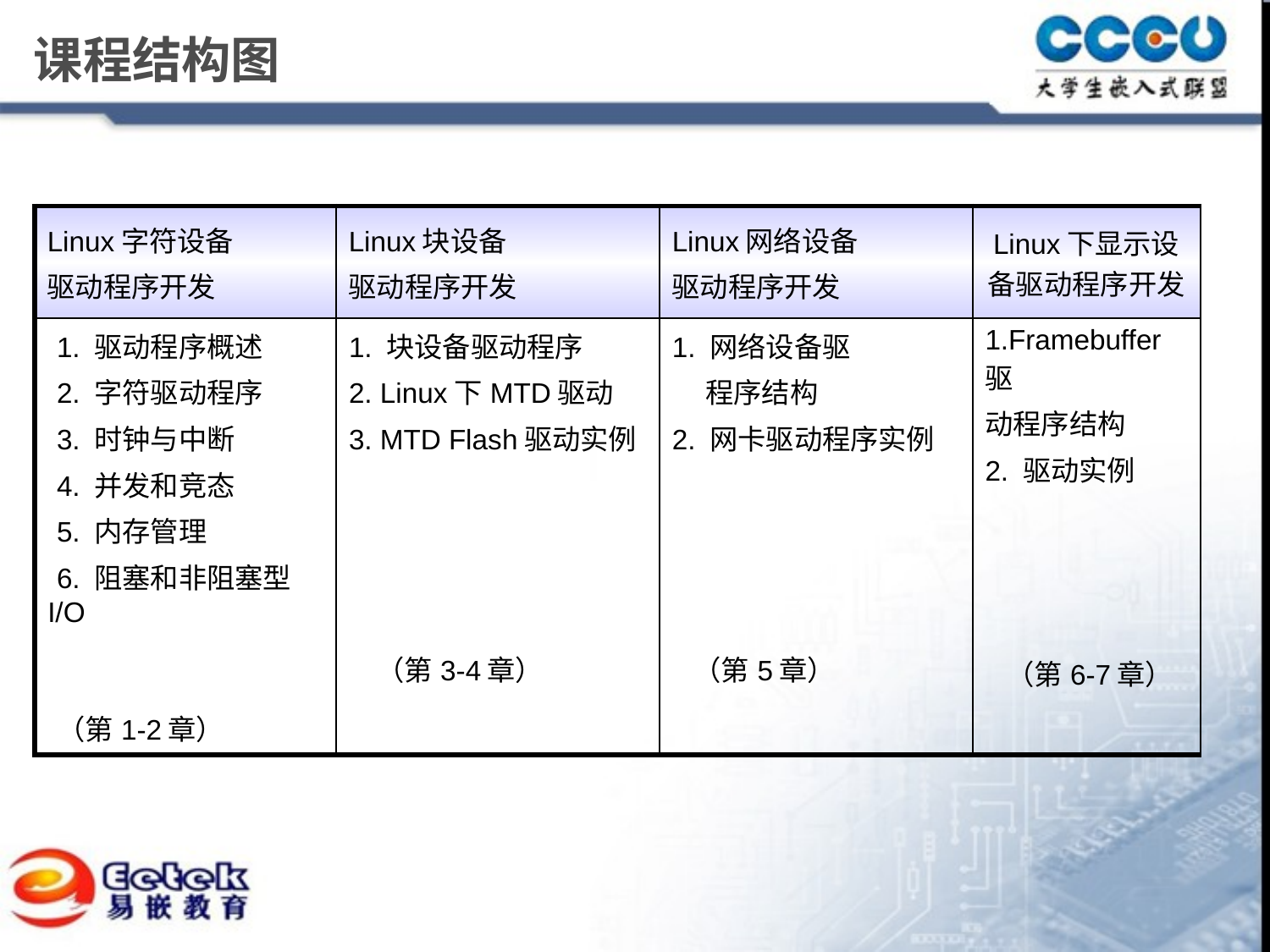

# 课程结构图
| Linux字符设备 驱动程序开发 | Linux块设备 驱动程序开发 | Linux网络设备 驱动程序开发 | Linux下显示设备驱动程序开发 |
| --- | --- | --- | --- |
| 1. 驱动程序概述 2. 字符驱动程序 3. 时钟与中断 4. 并发和竞态 5. 内存管理 6. 阻塞和非阻塞型I/O （第1-2章） | 1. 块设备驱动程序 2. Linux下MTD驱动 3. MTD Flash驱动实例 （第3-4章） | 1. 网络设备驱 程序结构 2. 网卡驱动程序实例 （第5章） | 1.Framebuffer驱 动程序结构 2. 驱动实例 （第6-7章） |